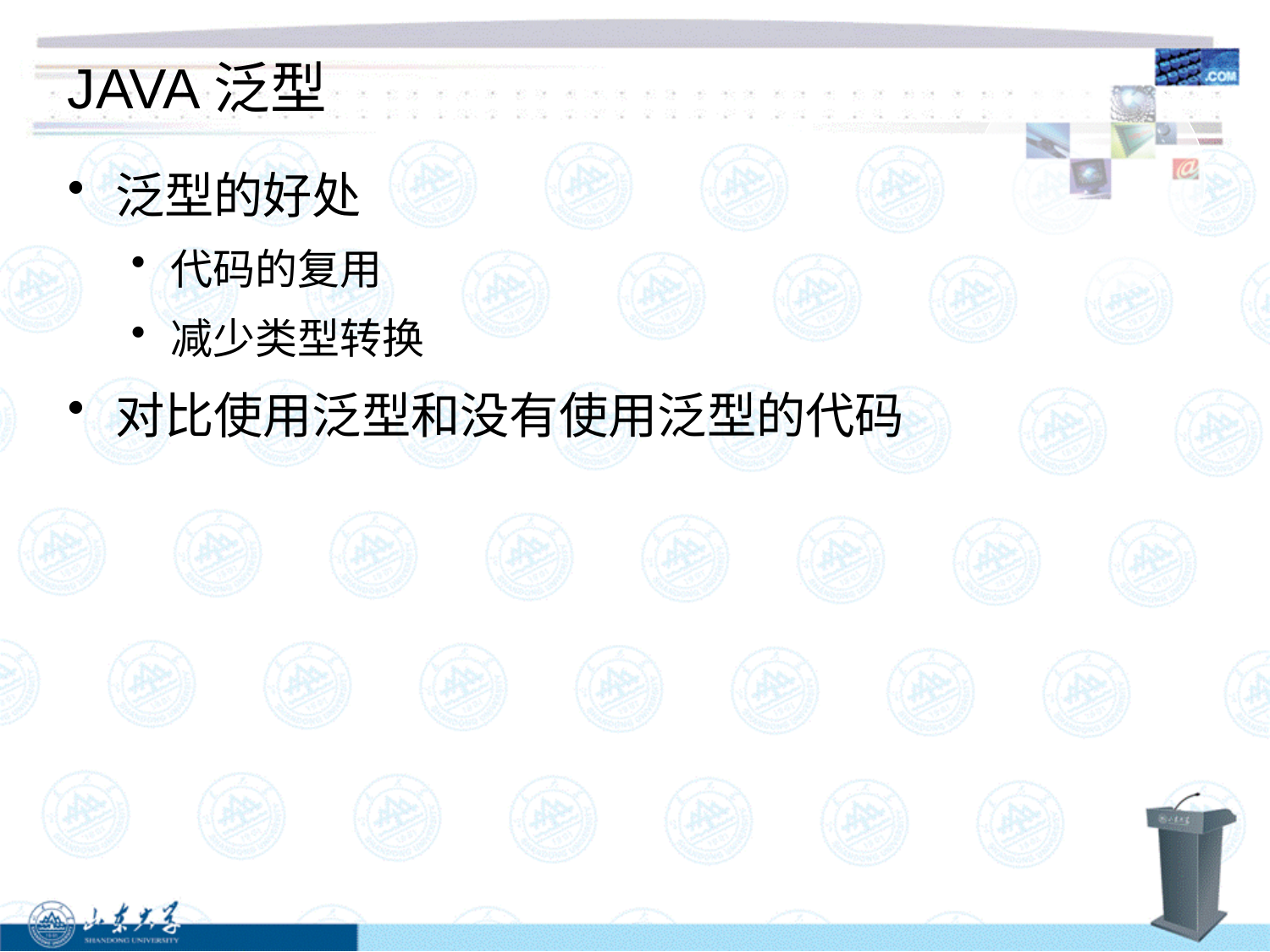

# JAVA泛型
泛型的好处
代码的复用
减少类型转换
对比使用泛型和没有使用泛型的代码